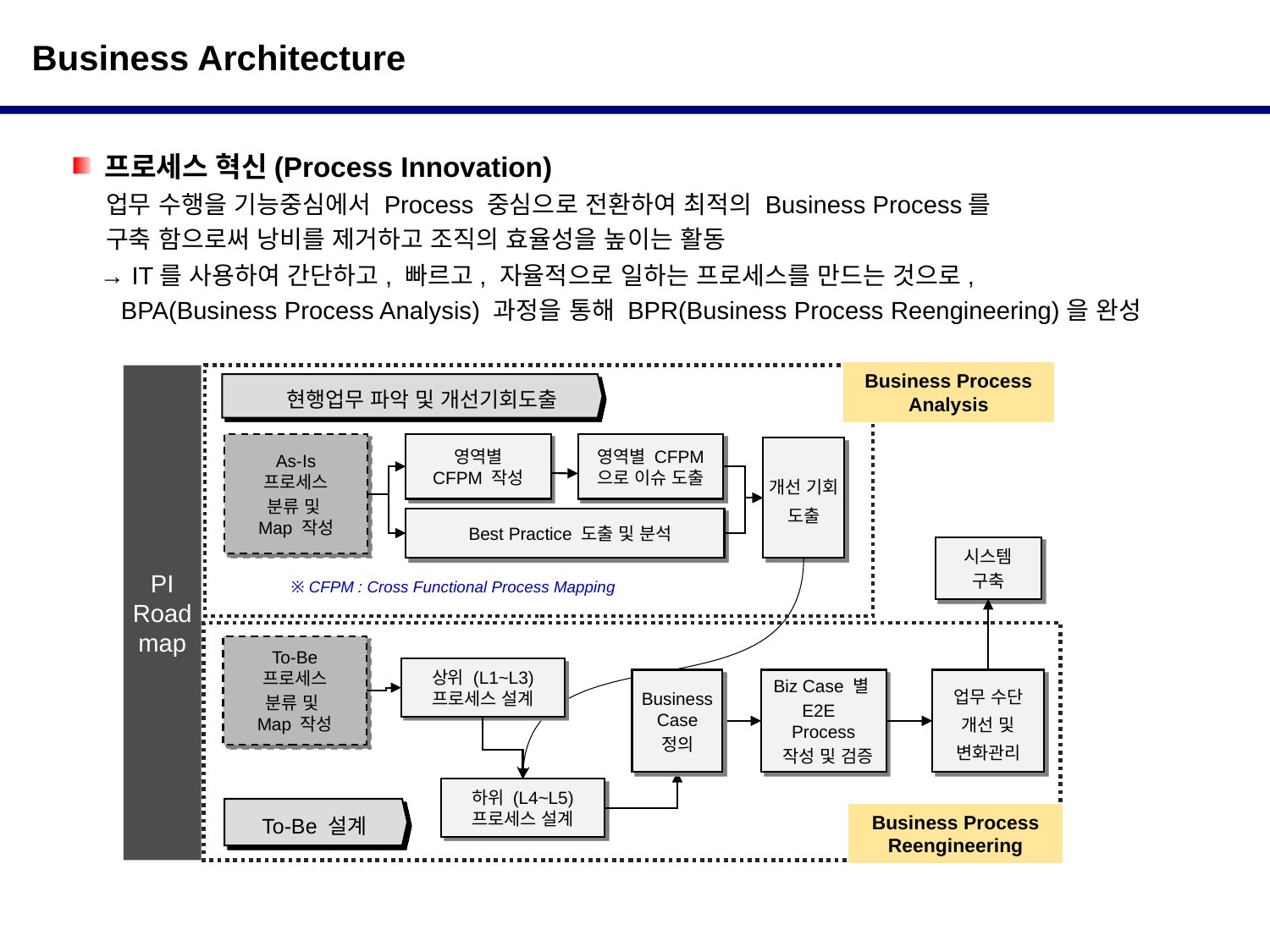

Business Architecture

 프로세스 혁신(Process Innovation)
    업무 수행을 기능중심에서 Process 중심으로 전환하여 최적의 Business Process를
    구축 함으로써 낭비를 제거하고 조직의 효율성을 높이는 활동
    → IT를 사용하여 간단하고, 빠르고, 자율적으로 일하는 프로세스를 만드는 것으로,
       BPA(Business Process Analysis) 과정을 통해 BPR(Business Process Reengineering)을 완성
Business Process Analysis
PI
Road
 map

   현행업무 파악 및 개선기회도출
As-Is
프로세스
분류 및
Map 작성
영역별
CFPM 작성
영역별 CFPM
으로 이슈 도출
개선 기회
도출
  Best Practice 도출 및 분석
시스템
구축
※ CFPM : Cross Functional Process Mapping

To-Be
프로세스
분류 및
Map 작성
상위 (L1~L3) 프로세스 설계
Business
Case
정의
Biz Case 별
E2E
Process
 작성 및 검증
업무 수단 개선 및 변화관리
하위 (L4~L5)
프로세스 설계
To-Be 설계
Business Process Reengineering